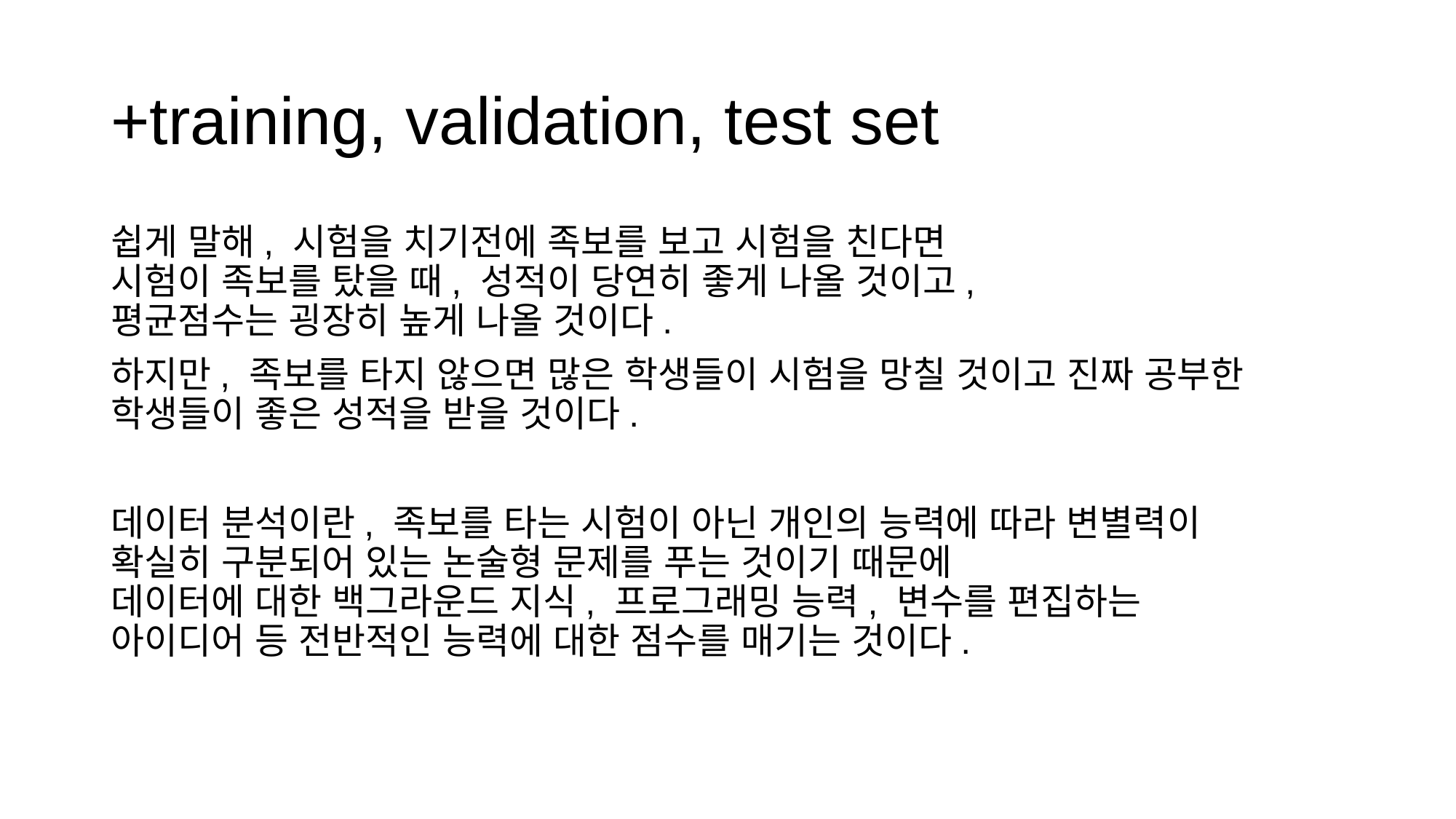

# +training, validation, test set
쉽게 말해, 시험을 치기전에 족보를 보고 시험을 친다면
시험이 족보를 탔을 때, 성적이 당연히 좋게 나올 것이고,
평균점수는 굉장히 높게 나올 것이다.
하지만, 족보를 타지 않으면 많은 학생들이 시험을 망칠 것이고 진짜 공부한 학생들이 좋은 성적을 받을 것이다.

데이터 분석이란, 족보를 타는 시험이 아닌 개인의 능력에 따라 변별력이
확실히 구분되어 있는 논술형 문제를 푸는 것이기 때문에
데이터에 대한 백그라운드 지식, 프로그래밍 능력, 변수를 편집하는
아이디어 등 전반적인 능력에 대한 점수를 매기는 것이다.